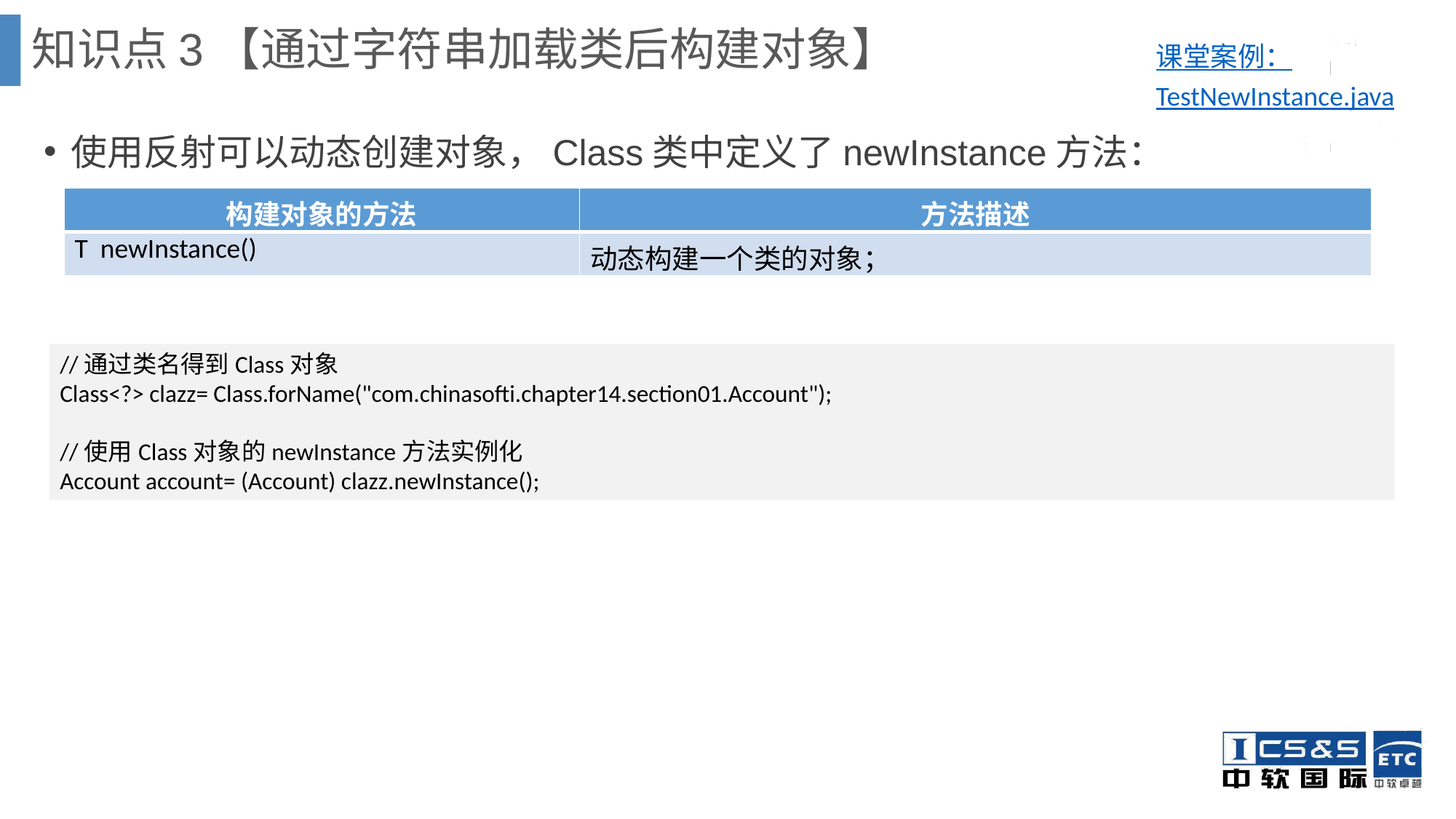

知识点3【通过字符串加载类后构建对象】
课堂案例：TestNewInstance.java
使用反射可以动态创建对象，Class类中定义了newInstance方法：
| 构建对象的方法 | 方法描述 |
| --- | --- |
| T newInstance() | 动态构建一个类的对象； |
//通过类名得到Class对象
Class<?> clazz= Class.forName("com.chinasofti.chapter14.section01.Account");

//使用Class对象的newInstance方法实例化
Account account= (Account) clazz.newInstance();